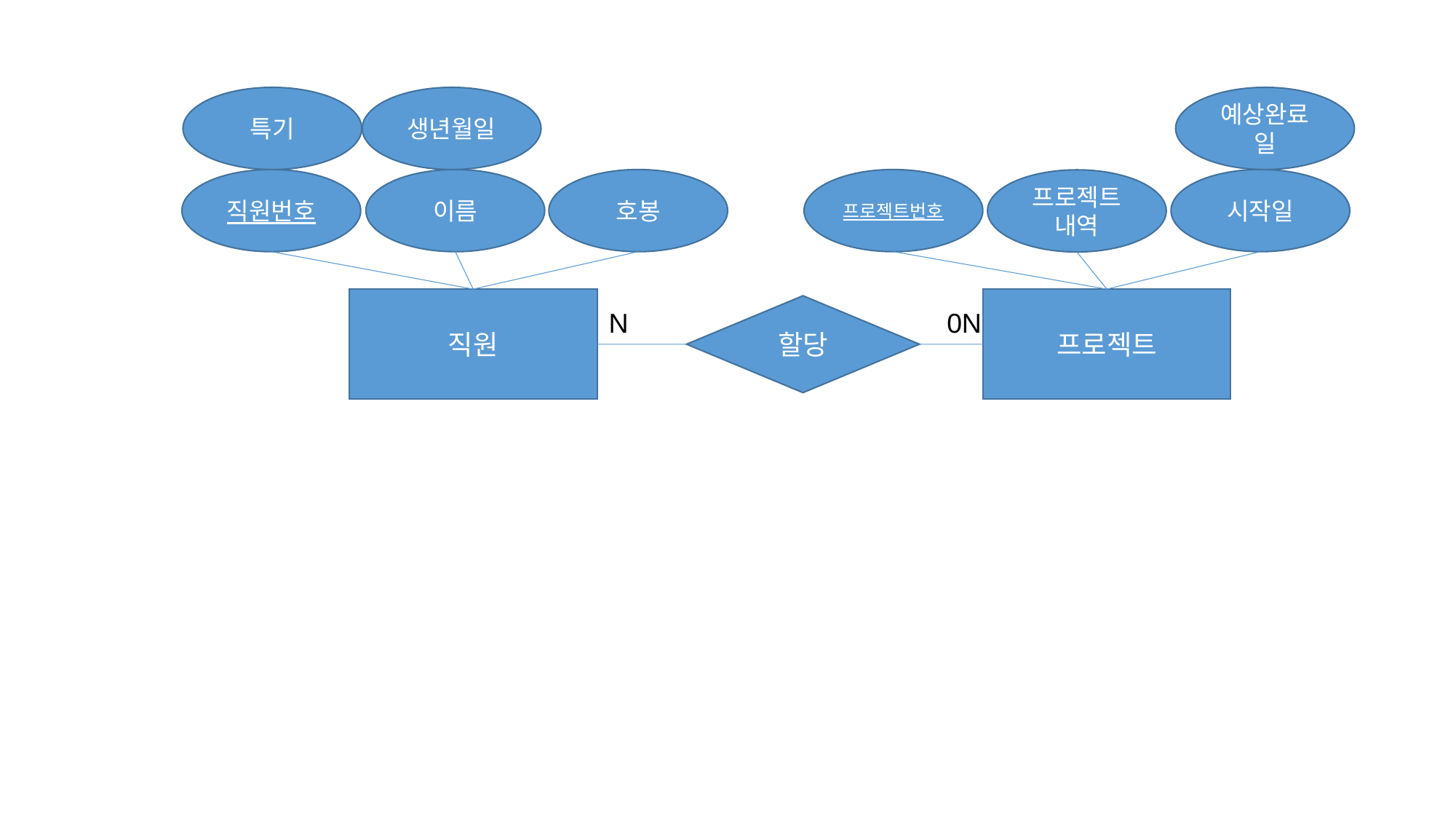

생년월일
예상완료일
특기
직원번호
이름
호봉
프로젝트번호
시작일
프로젝트내역
직원
프로젝트
할당
0N
N